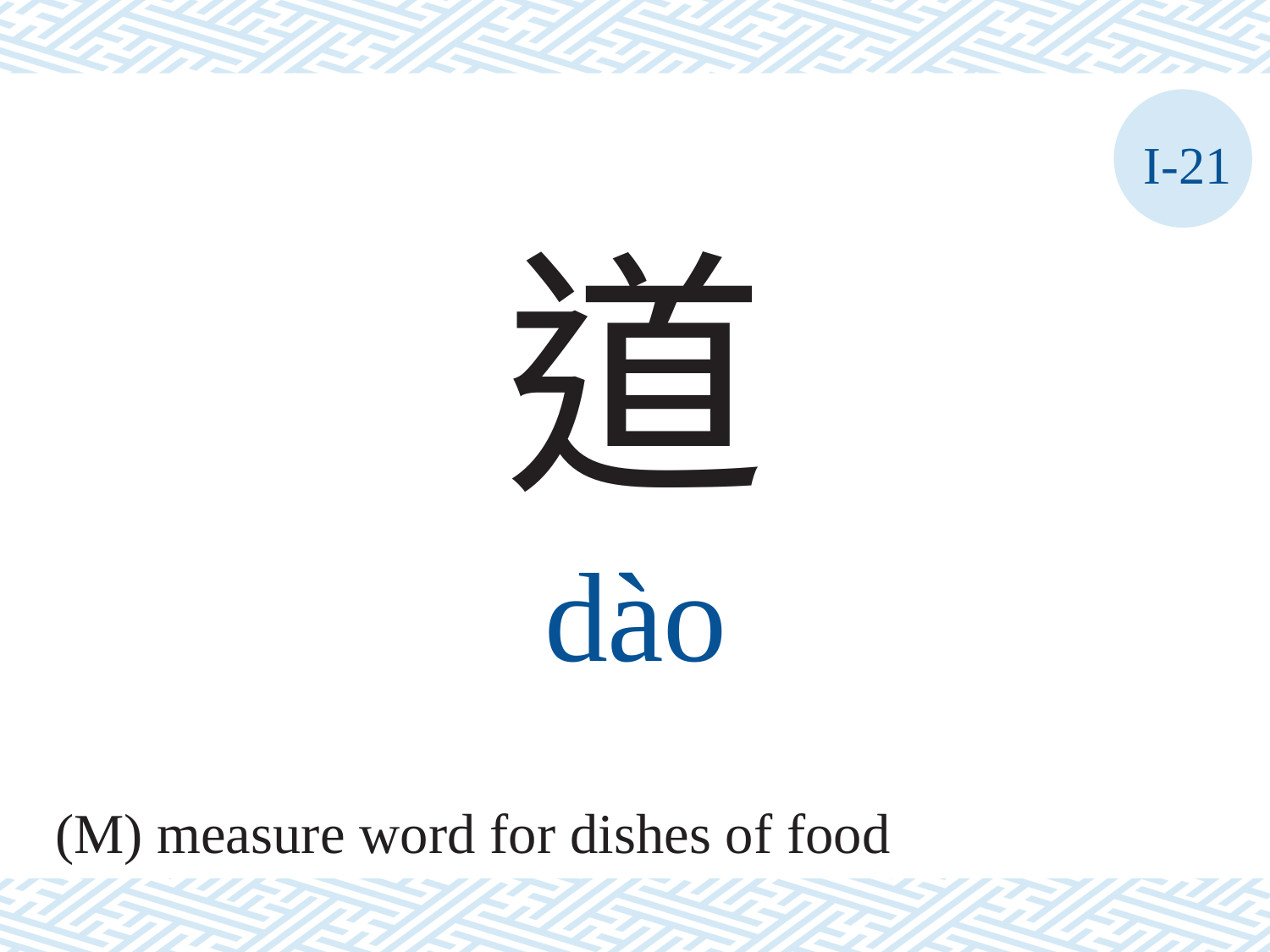

I-21
道
dào
(M) measure word for dishes of food